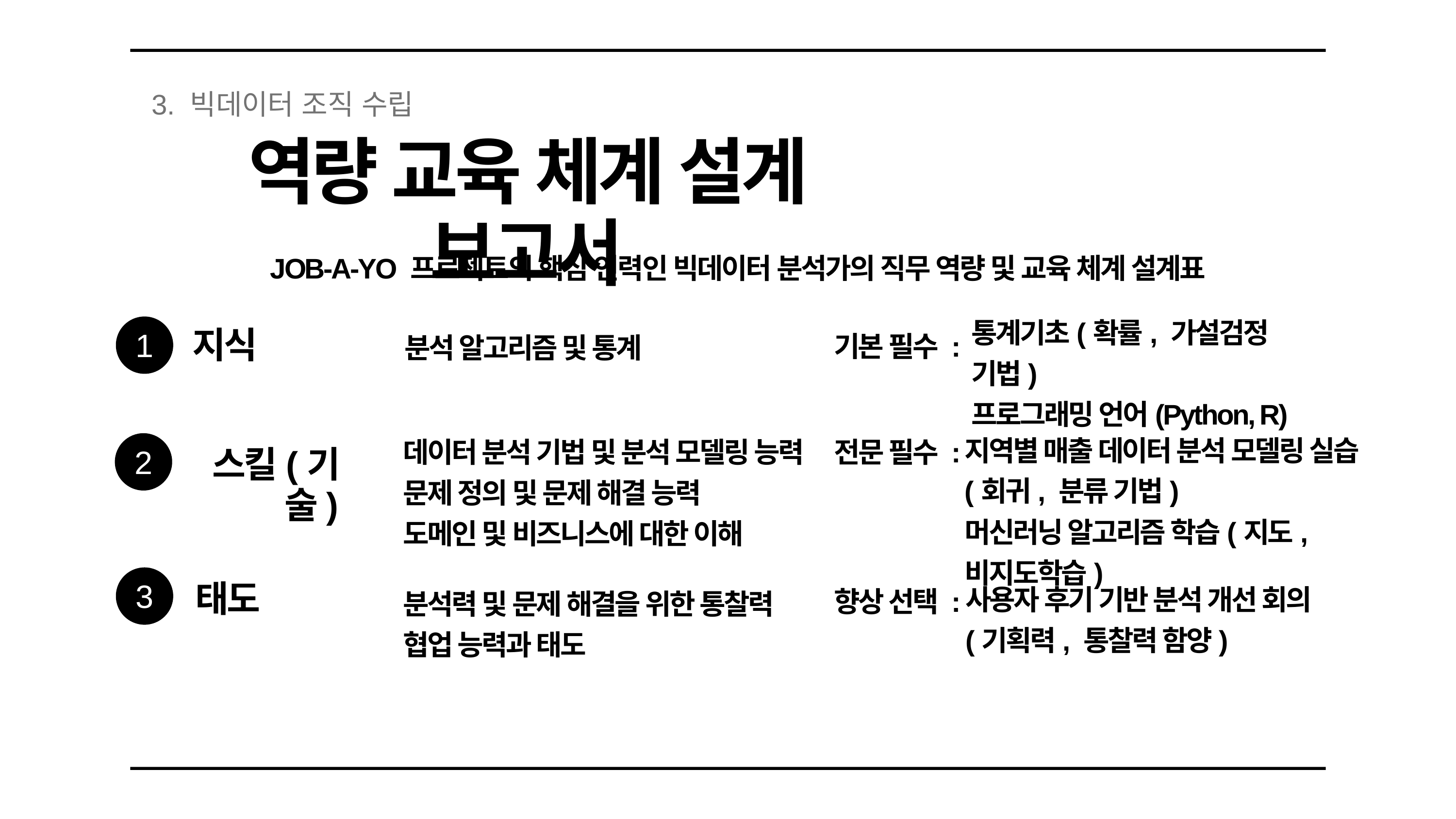

3. 빅데이터 조직 수립
역량 교육 체계 설계 보고서
JOB-A-YO 프로젝트의 핵심 인력인 빅데이터 분석가의 직무 역량 및 교육 체계 설계표
통계기초(확률, 가설검정 기법)
프로그래밍 언어(Python, R)

지식
1
기본 필수 :
분석 알고리즘 및 통계
지역별 매출 데이터 분석 모델링 실습
(회귀, 분류 기법)
머신러닝 알고리즘 학습(지도, 비지도학습)
데이터 분석 기법 및 분석 모델링 능력
문제 정의 및 문제 해결 능력
도메인 및 비즈니스에 대한 이해
전문 필수 :

2
스킬(기술)

3
태도
사용자 후기 기반 분석 개선 회의
(기획력, 통찰력 함양)
향상 선택 :
분석력 및 문제 해결을 위한 통찰력
협업 능력과 태도